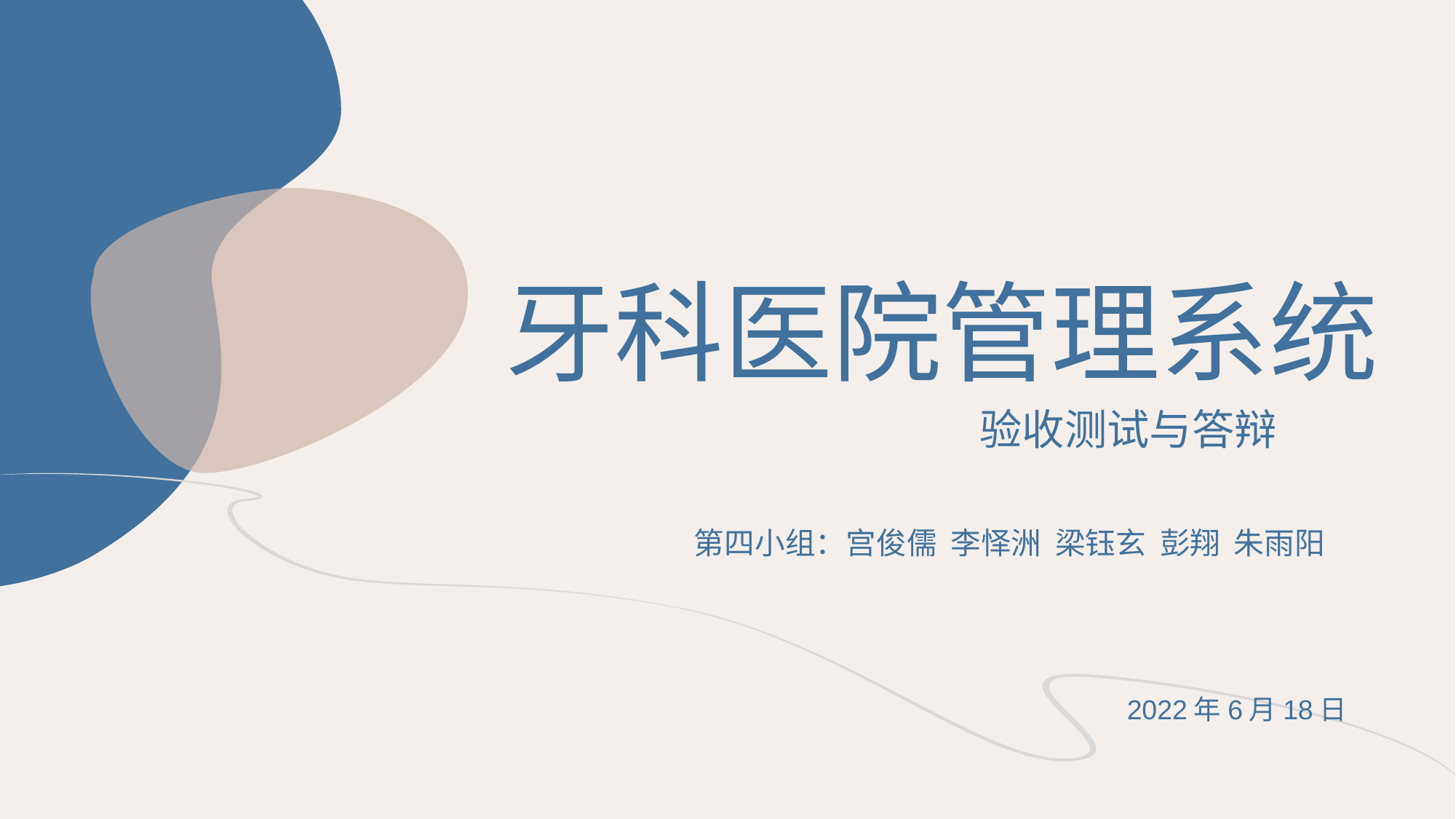

牙科医院管理系统
验收测试与答辩

第四小组：宫俊儒  李怿洲  梁钰玄  彭翔  朱雨阳
2022年6月18日